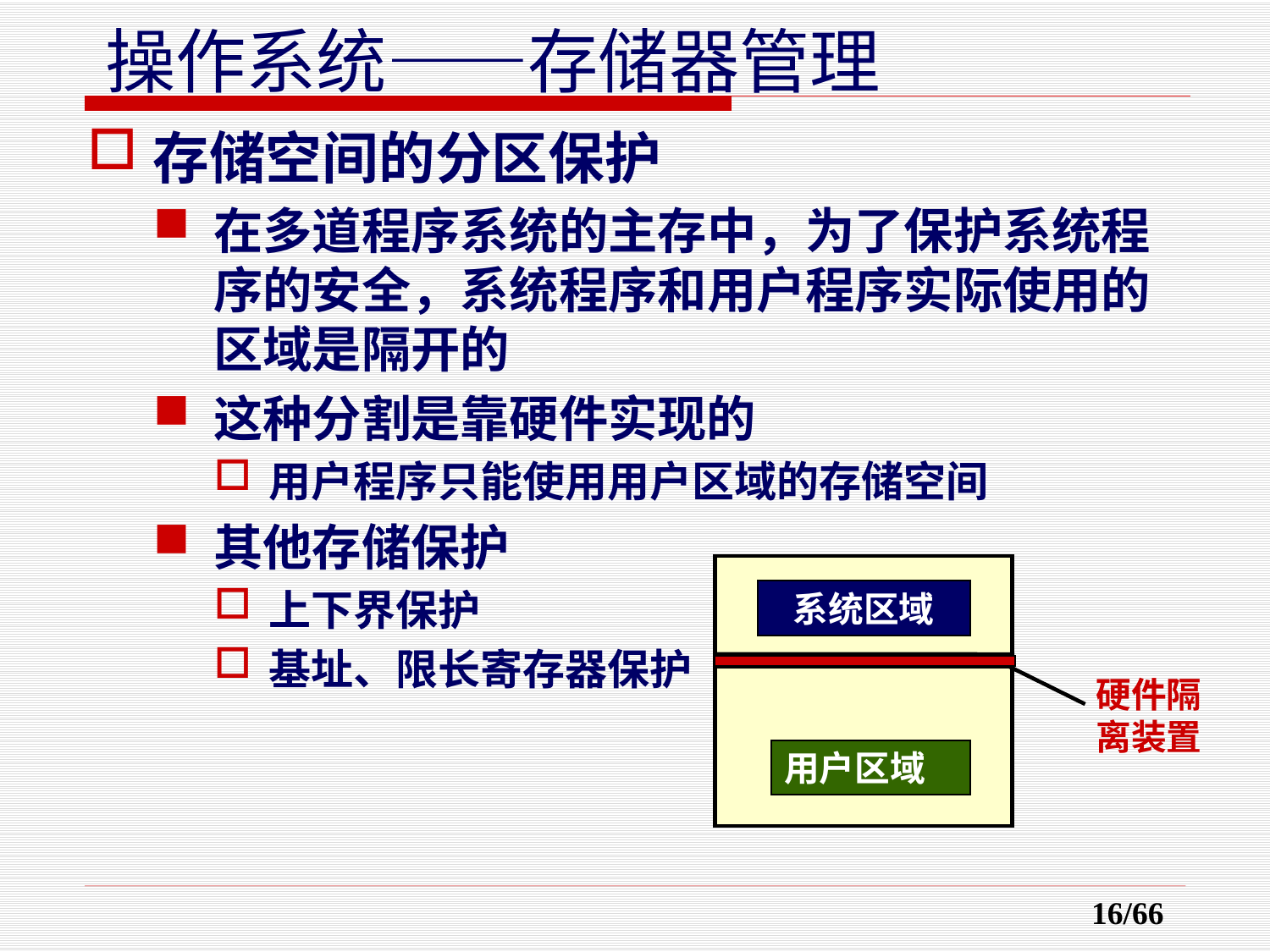

存储空间的分区保护
在多道程序系统的主存中，为了保护系统程序的安全，系统程序和用户程序实际使用的区域是隔开的
这种分割是靠硬件实现的
用户程序只能使用用户区域的存储空间
其他存储保护
上下界保护
基址、限长寄存器保护

系统区域

硬件隔
离装置
用户区域